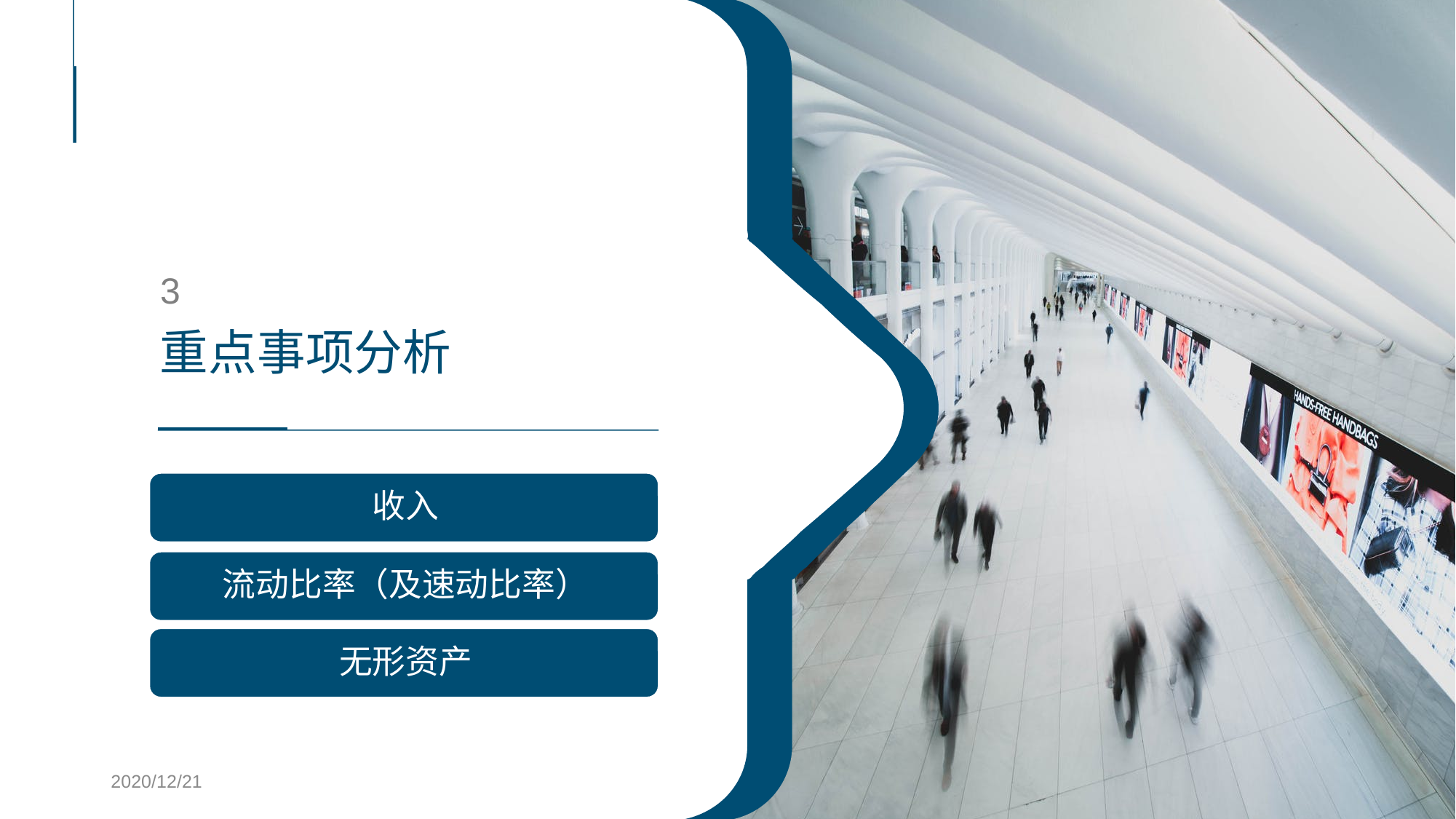

3
重点事项分析

收入
流动比率（及速动比率）
无形资产
2020/12/21
10